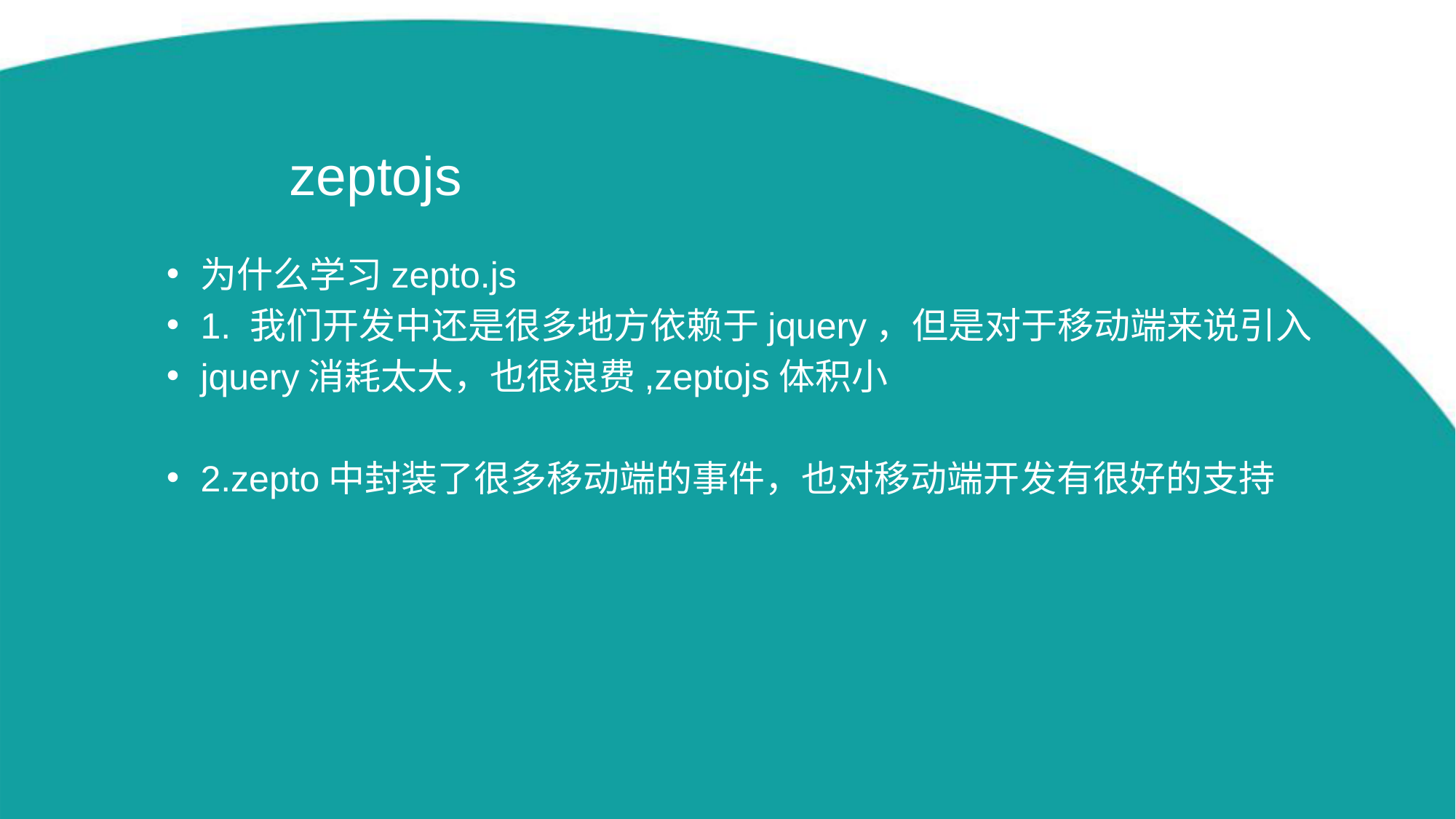

# zeptojs
为什么学习zepto.js
1. 我们开发中还是很多地方依赖于jquery，但是对于移动端来说引入
jquery消耗太大，也很浪费,zeptojs体积小

2.zepto中封装了很多移动端的事件，也对移动端开发有很好的支持